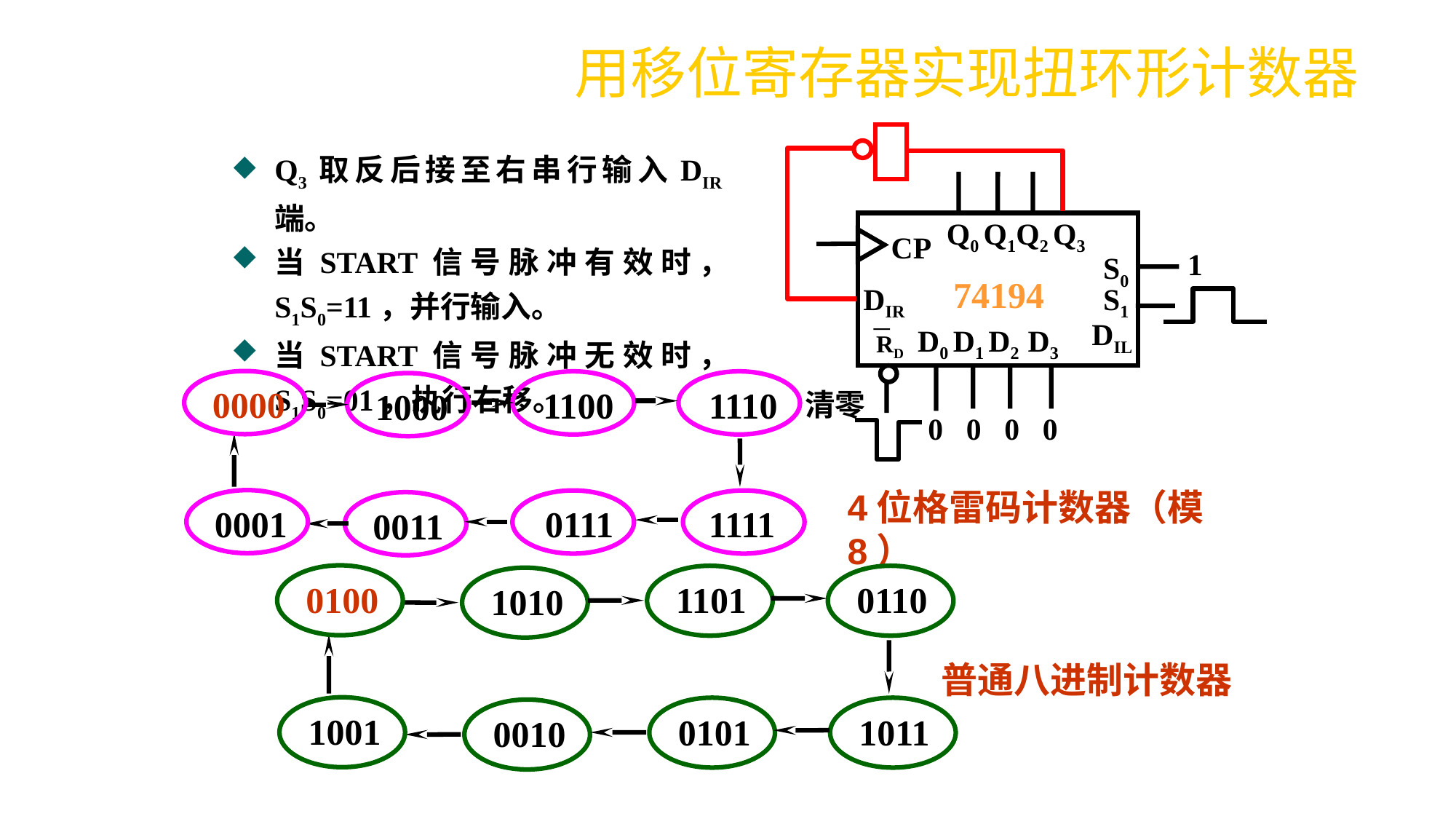

用移位寄存器实现扭环形计数器

Q3取反后接至右串行输入DIR端。
当START信号脉冲有效时， S1S0=11，并行输入。
当START信号脉冲无效时， S1S0=01，执行右移。

Q0 Q1Q2 Q3

CP

1

S0

74194
DIR
S1

DIL
D0 D1 D2  D3
RD

0000

1100

1110

1000

0001

0111

1111

0011

清零

0   0   0   0

4位格雷码计数器（模8）

0100
1101
0110
1010

1001
0101
1011
0010

普通八进制计数器